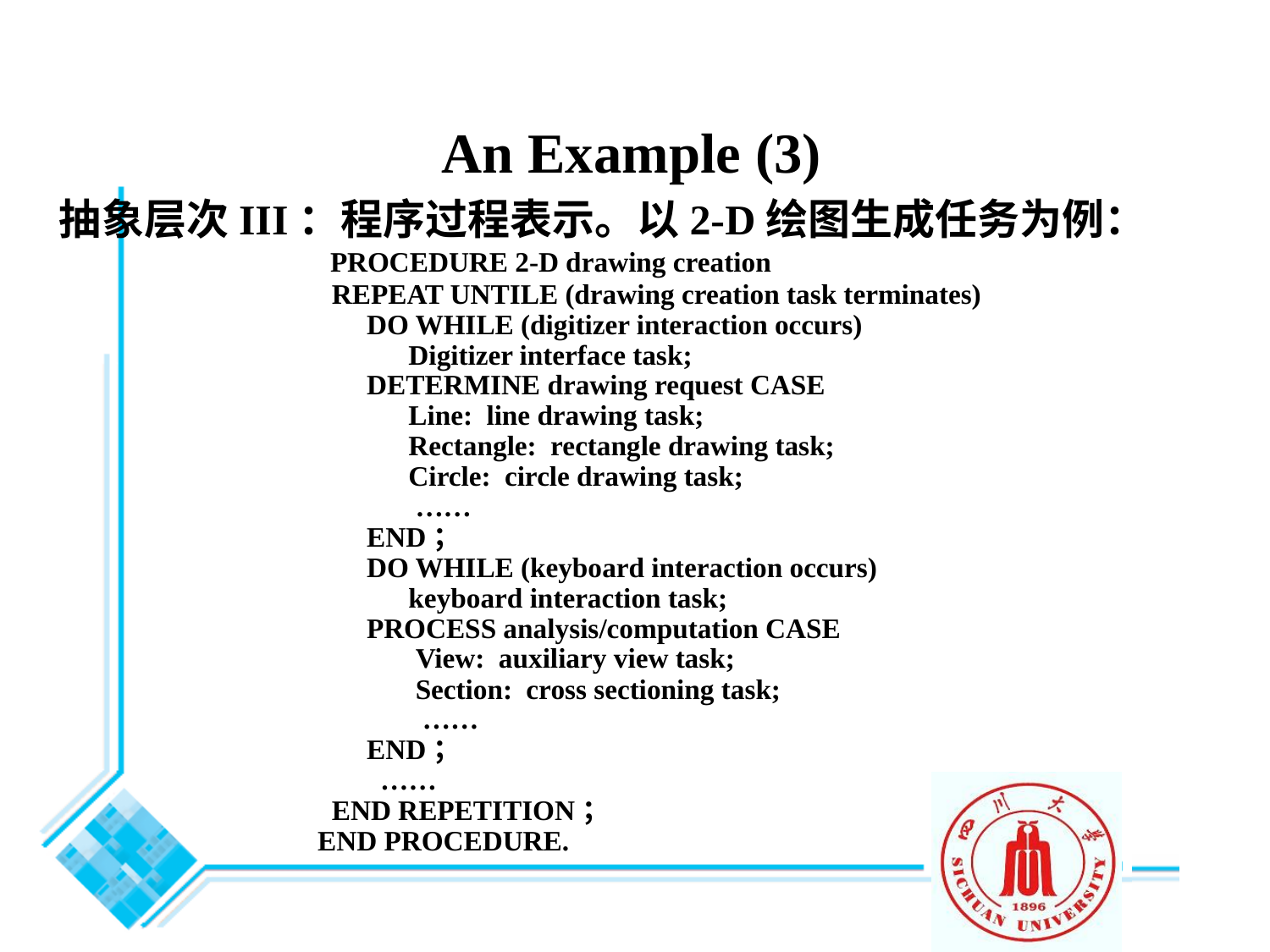

An Example (3)
抽象层次III：程序过程表示。以2-D绘图生成任务为例：
                                PROCEDURE 2-D drawing creation
                                       REPEAT UNTILE (drawing creation task terminates)
                                            DO WHILE (digitizer interaction occurs)
                                                  Digitizer interface task;
                                            DETERMINE drawing request CASE
                                                  Line:  line drawing task;
                                                  Rectangle:  rectangle drawing task;
                                                  Circle:  circle drawing task;
                                                   ……
                                            END；
                                            DO WHILE (keyboard interaction occurs)
                                                  keyboard interaction task;
                                            PROCESS analysis/computation CASE
                                                   View:  auxiliary view task;
                                                   Section:  cross sectioning task;
                                                    ……
                                            END；
                                              ……
                                       END REPETITION；
                                     END PROCEDURE.